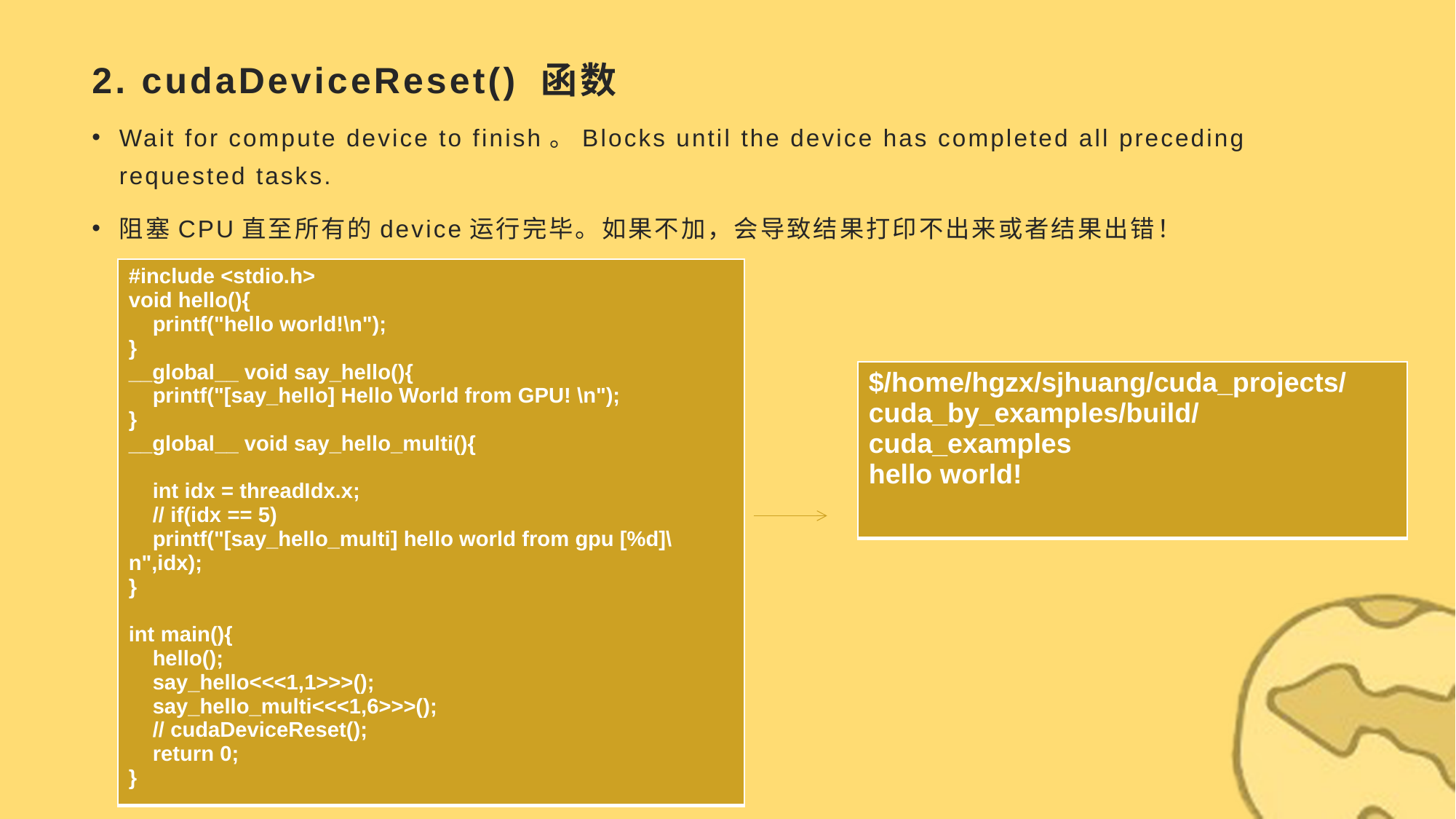

# 2. cudaDeviceReset() 函数
Wait for compute device to finish。Blocks until the device has completed all preceding requested tasks.
阻塞CPU直至所有的device运行完毕。如果不加，会导致结果打印不出来或者结果出错！

| #include <stdio.h> void hello(){ printf("hello world!\n"); } \_\_global\_\_ void say\_hello(){ printf("[say\_hello] Hello World from GPU! \n"); } \_\_global\_\_ void say\_hello\_multi(){ int idx = threadIdx.x; // if(idx == 5) printf("[say\_hello\_multi] hello world from gpu [%d]\n",idx); } int main(){ hello(); say\_hello<<<1,1>>>(); say\_hello\_multi<<<1,6>>>(); // cudaDeviceReset(); return 0; } |
| --- |
| $/home/hgzx/sjhuang/cuda\_projects/cuda\_by\_examples/build/cuda\_examples hello world! |
| --- |